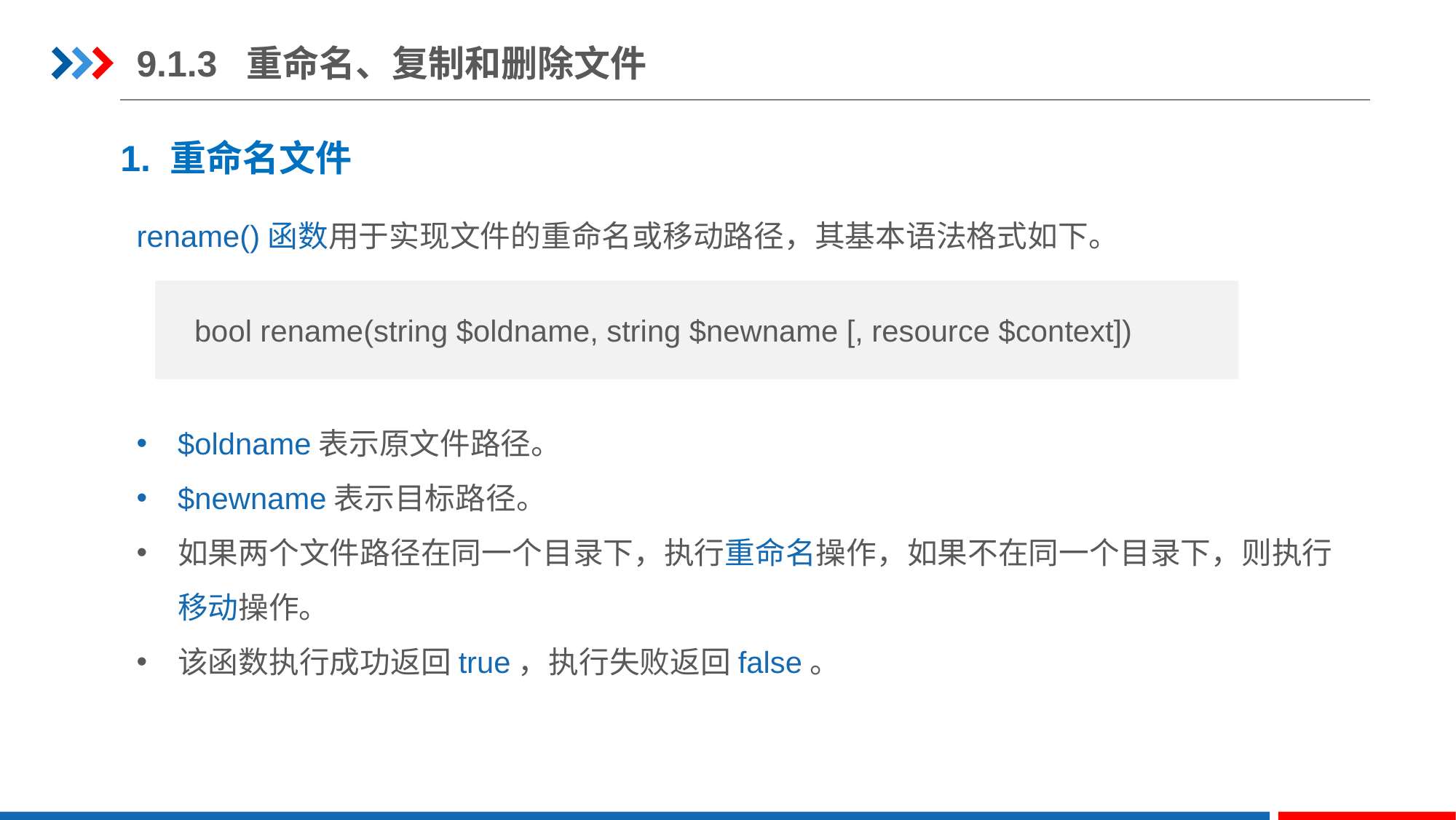

9.1.3  重命名、复制和删除文件
1. 重命名文件
rename()函数用于实现文件的重命名或移动路径，其基本语法格式如下。

bool rename(string $oldname, string $newname [, resource $context])
$oldname表示原文件路径。
$newname表示目标路径。
如果两个文件路径在同一个目录下，执行重命名操作，如果不在同一个目录下，则执行移动操作。
该函数执行成功返回true，执行失败返回false。